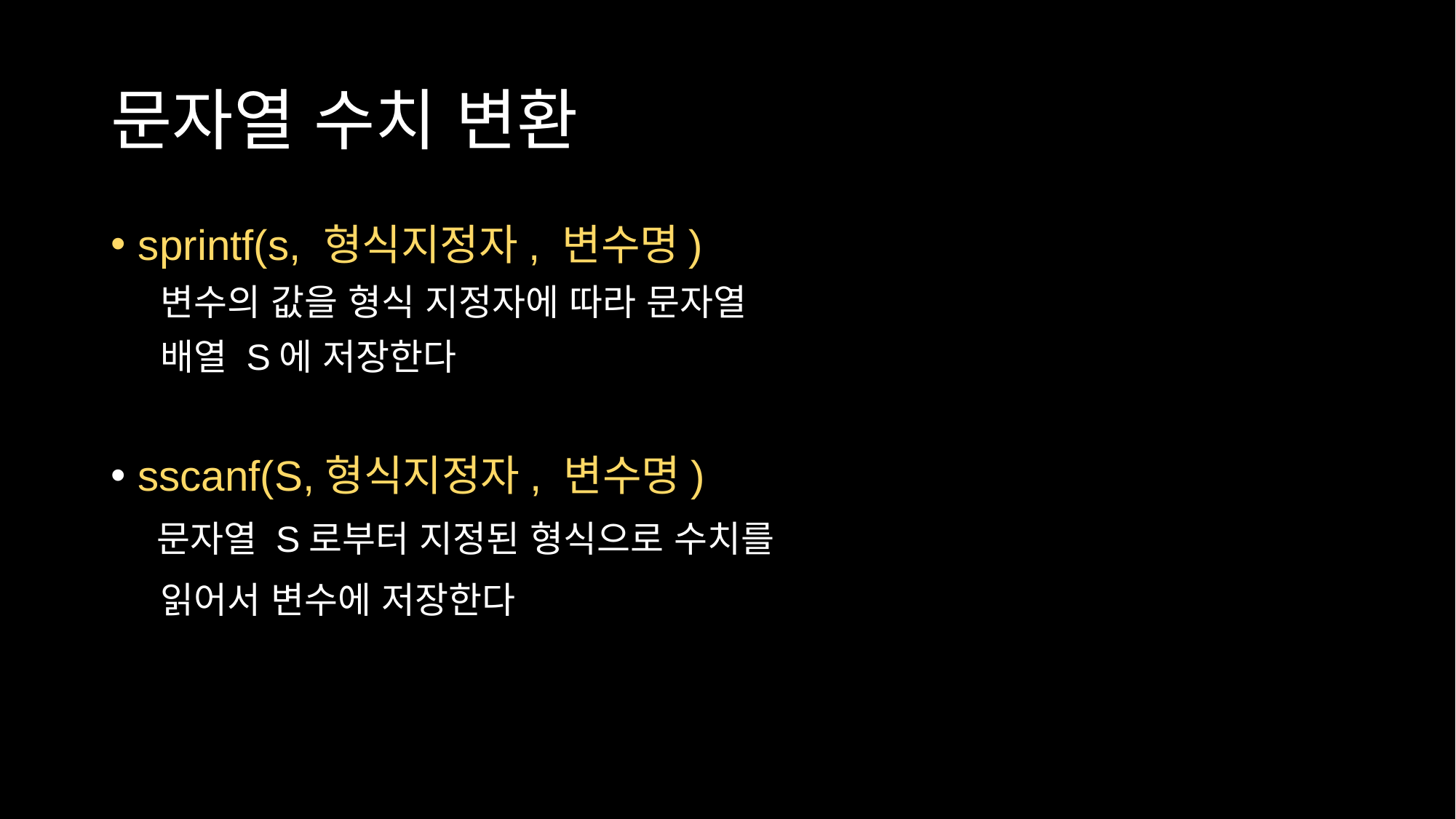

# 문자열 수치 변환
sprintf(s, 형식지정자, 변수명)
    변수의 값을 형식 지정자에 따라 문자열
    배열 S에 저장한다

 sscanf(S,형식지정자, 변수명)
   문자열 S로부터 지정된 형식으로 수치를
    읽어서 변수에 저장한다.